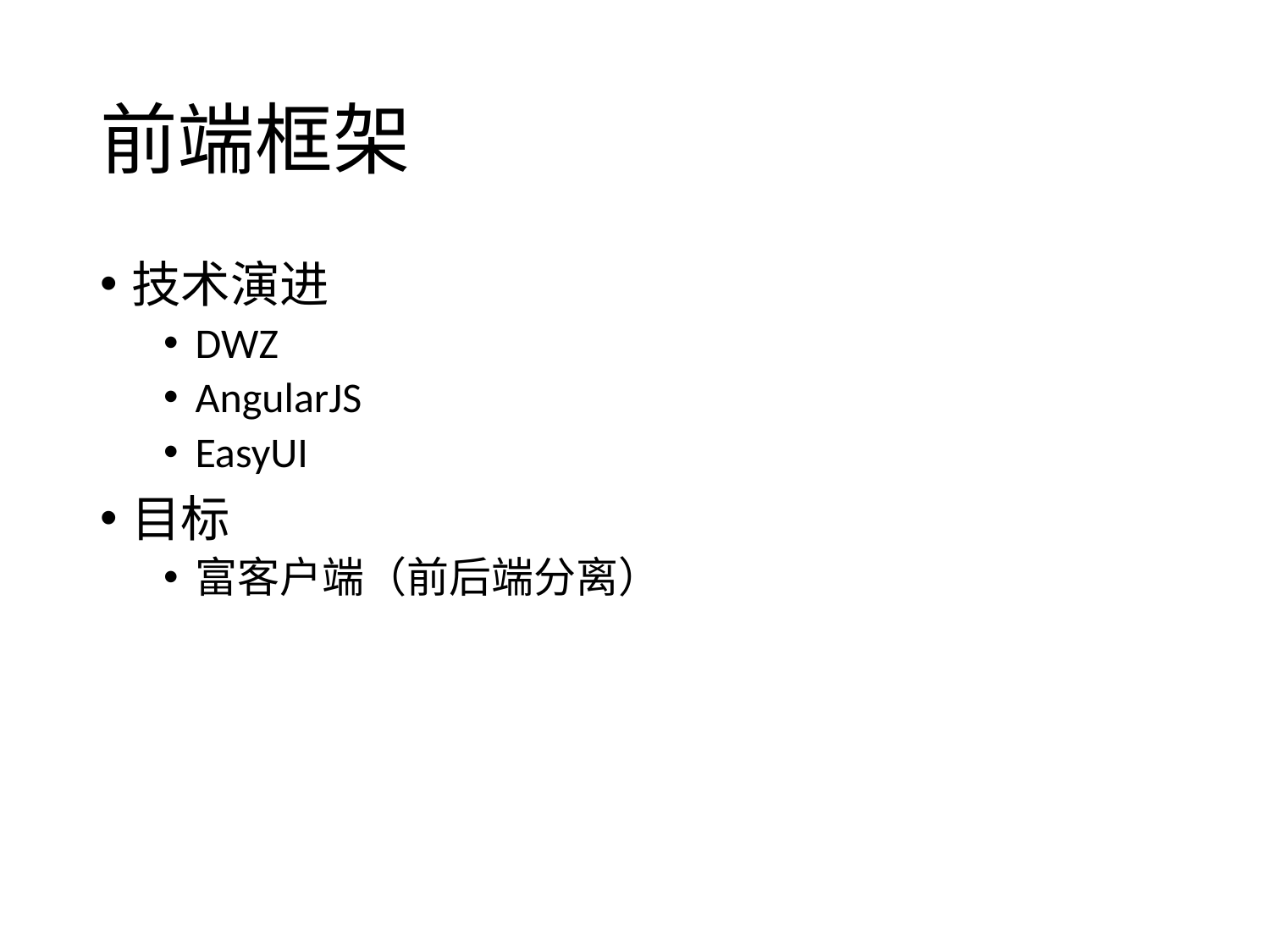

# 前端框架
技术演进
DWZ
AngularJS
EasyUI
目标
富客户端（前后端分离）